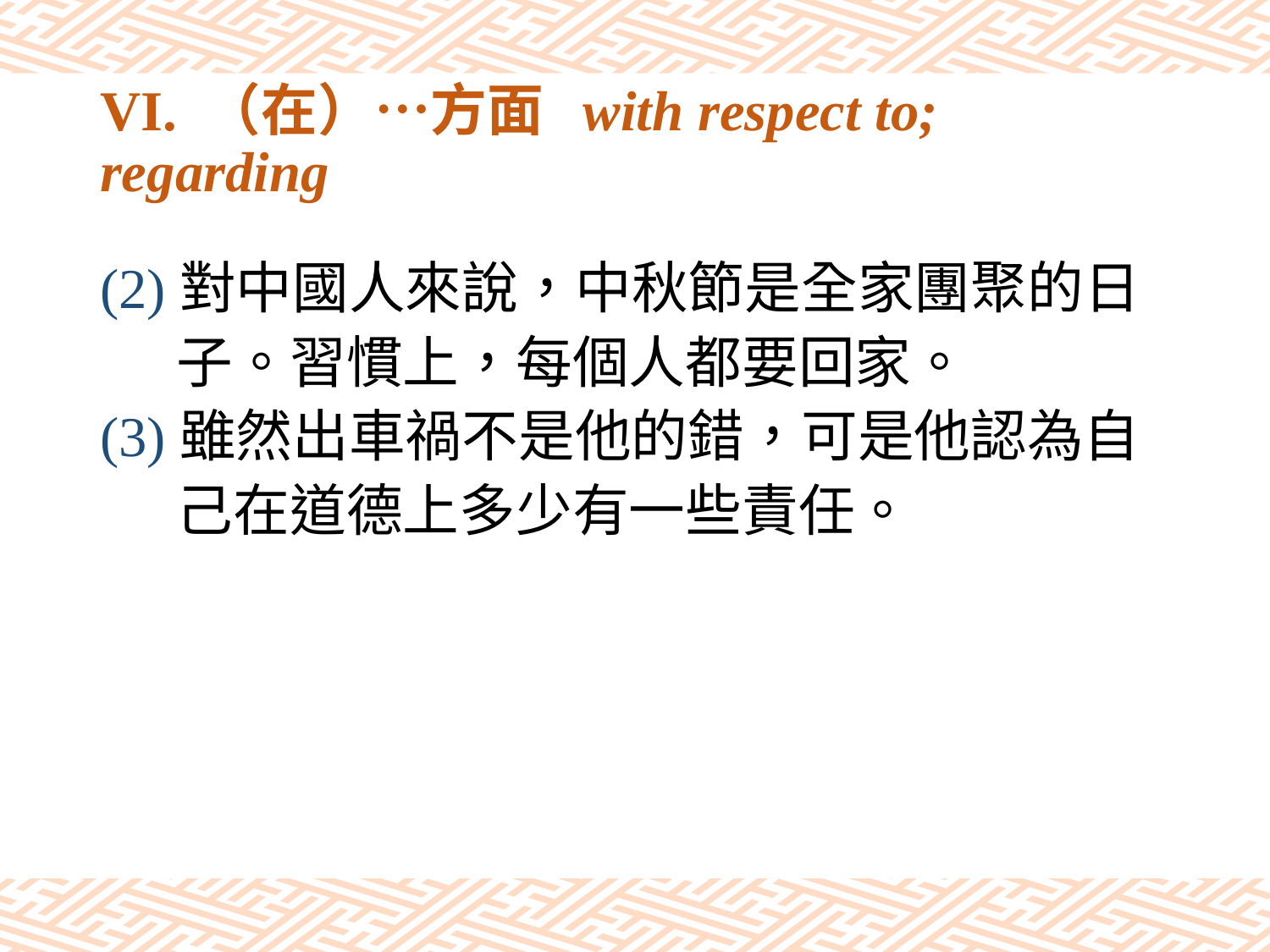

# VI. （在）…方面  with respect to; regarding
(2)對中國人來說，中秋節是全家團聚的日
     子。習慣上，每個人都要回家。
(3)雖然出車禍不是他的錯，可是他認為自
     己在道德上多少有一些責任。